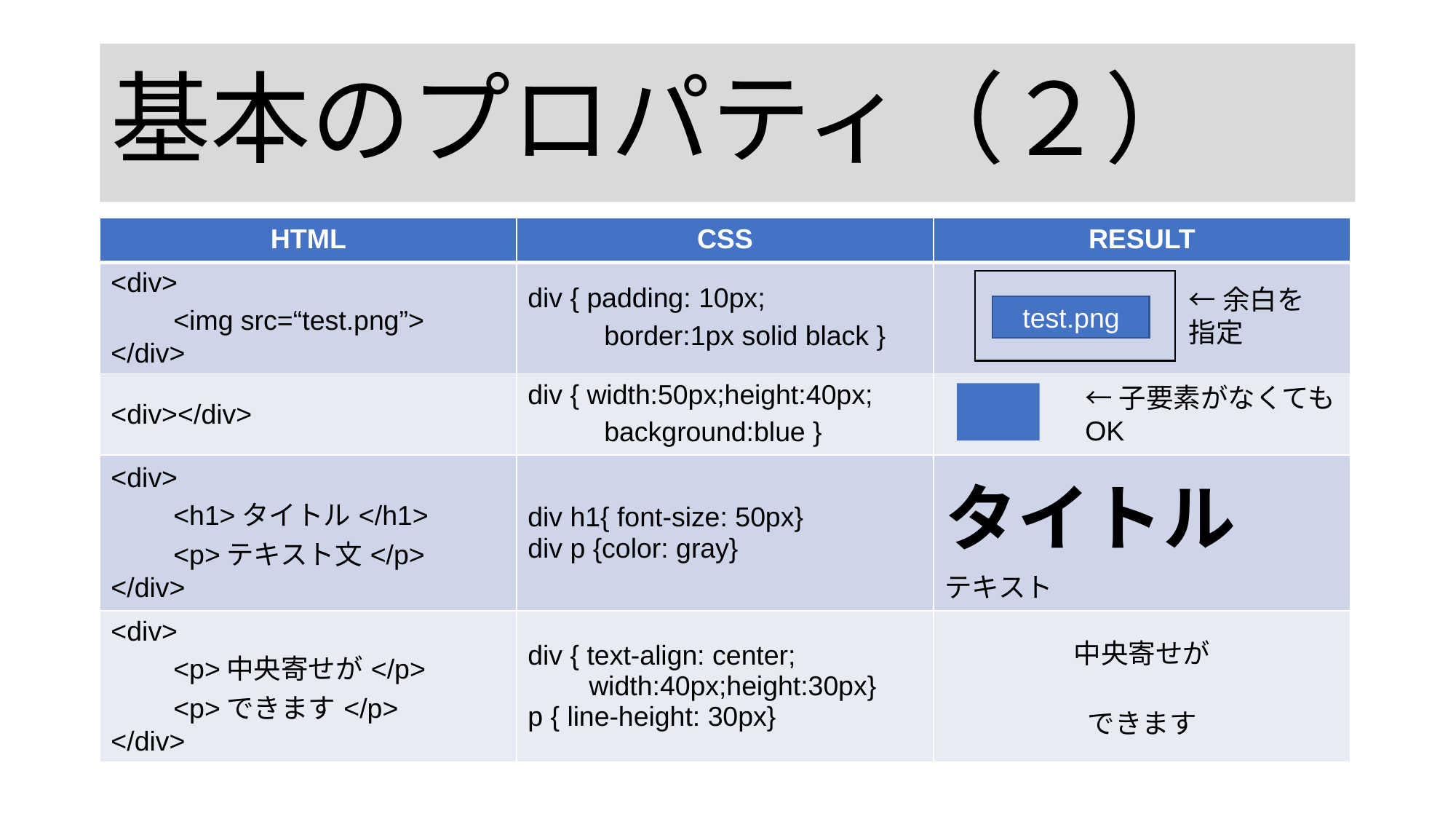

# 基本のプロパティ（２）
| HTML | CSS | RESULT |
| --- | --- | --- |
| <div> 　　<img src=“test.png”> </div> | div { padding: 10px; 　　border:1px solid black } |  |
| <div></div> | div { width:50px;height:40px; 　　background:blue } |  |
| <div> 　　<h1>タイトル</h1> 　　<p>テキスト文</p> </div> | div h1{ font-size: 50px} div p {color: gray} | タイトル テキスト |
| <div> 　　<p>中央寄せが</p> 　　<p>できます</p> </div> | div { text-align: center; width:40px;height:30px} p { line-height: 30px} | 中央寄せが できます |

←余白を
指定
test.png
←子要素がなくても
OK